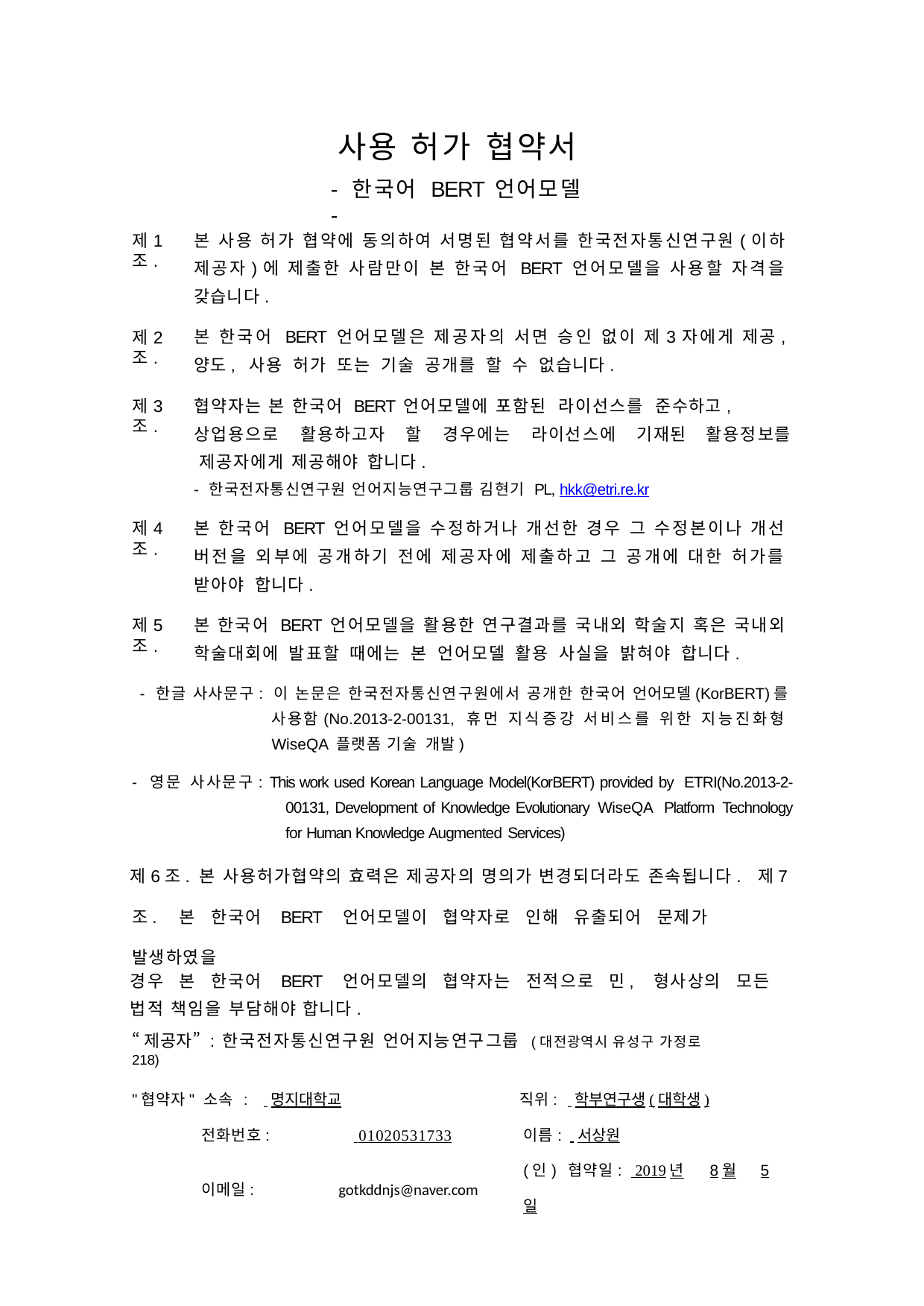

사용 허가 협약서
- 한국어 BERT 언어모델 -
본 사용 허가 협약에 동의하여 서명된 협약서를 한국전자통신연구원(이하  제공자)에 제출한 사람만이 본 한국어 BERT 언어모델을 사용할 자격을  갖습니다.
본 한국어 BERT 언어모델은 제공자의 서면 승인 없이 제3자에게 제공,  양도, 사용 허가 또는 기술 공개를 할 수 없습니다.

협약자는 본 한국어 BERT 언어모델에 포함된 라이선스를 준수하고,
제1조.
제2조.
제3조.
상업용으로	활용하고자	할	경우에는	라이선스에	기재된  제공자에게 제공해야 합니다.
- 한국전자통신연구원 언어지능연구그룹 김현기 PL, hkk@etri.re.kr
활용정보를
본 한국어 BERT 언어모델을 수정하거나 개선한 경우 그 수정본이나 개선  버전을 외부에 공개하기 전에 제공자에 제출하고 그 공개에 대한 허가를  받아야 합니다.
본 한국어 BERT 언어모델을 활용한 연구결과를 국내외 학술지 혹은 국내외  학술대회에 발표할 때에는 본 언어모델 활용 사실을 밝혀야 합니다.
제4조.
제5조.
- 한글 사사문구: 이 논문은 한국전자통신연구원에서 공개한 한국어 언어모델(KorBERT)를  사용함(No.2013-2-00131, 휴먼 지식증강 서비스를 위한 지능진화형  WiseQA 플랫폼 기술 개발)
- 영문 사사문구: This work used Korean Language Model(KorBERT) provided by  ETRI(No.2013-2-00131, Development of Knowledge Evolutionary WiseQA  Platform Technology for Human Knowledge Augmented Services)
제6조. 본 사용허가협약의 효력은 제공자의 명의가 변경되더라도 존속됩니다.  제7조.   본  한국어  BERT    언어모델이  협약자로  인해  유출되어  문제가  발생하였을
경우  본  한국어  BERT    언어모델의  협약자는  전적으로  민,   형사상의  모든
법적 책임을 부담해야 합니다.
“제공자” : 한국전자통신연구원 언어지능연구그룹 (대전광역시 유성구 가정로 218)
"협약자" 소속 :     명지대학교
전화번호:	 01020531733
이메일:	gotkddnjs@naver.com
직위:   학부연구생(대학생)
이름:   서상원			 (인)  협약일:   2019년	8월	5	일